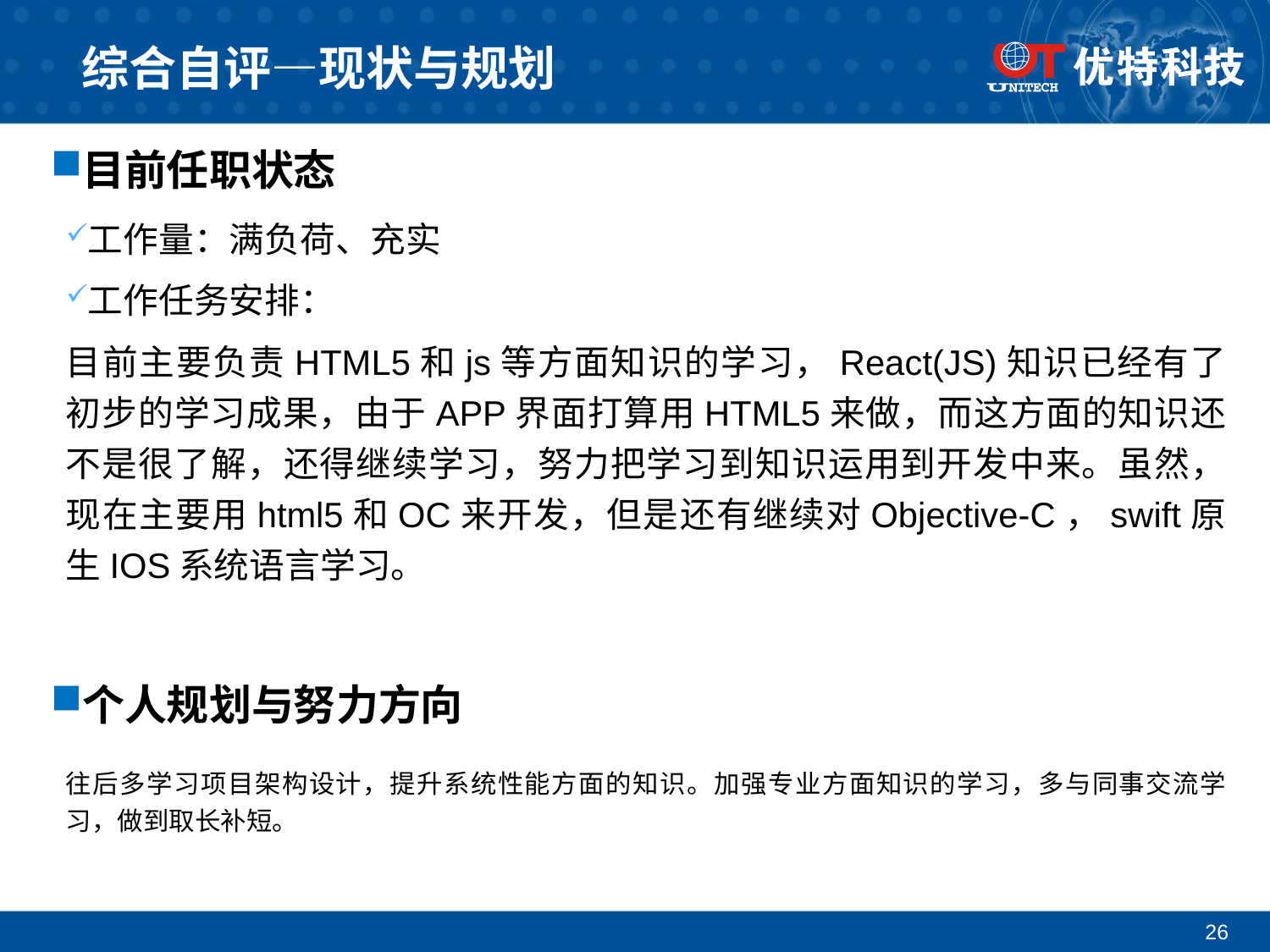

# 综合自评—现状与规划
目前任职状态
工作量：满负荷、充实
工作任务安排：
目前主要负责HTML5和js等方面知识的学习，React(JS)知识已经有了初步的学习成果，由于APP界面打算用HTML5来做，而这方面的知识还不是很了解，还得继续学习，努力把学习到知识运用到开发中来。虽然，现在主要用html5和OC来开发，但是还有继续对Objective-C，swift原生IOS系统语言学习。
个人规划与努力方向
往后多学习项目架构设计，提升系统性能方面的知识。加强专业方面知识的学习，多与同事交流学习，做到取长补短。
26